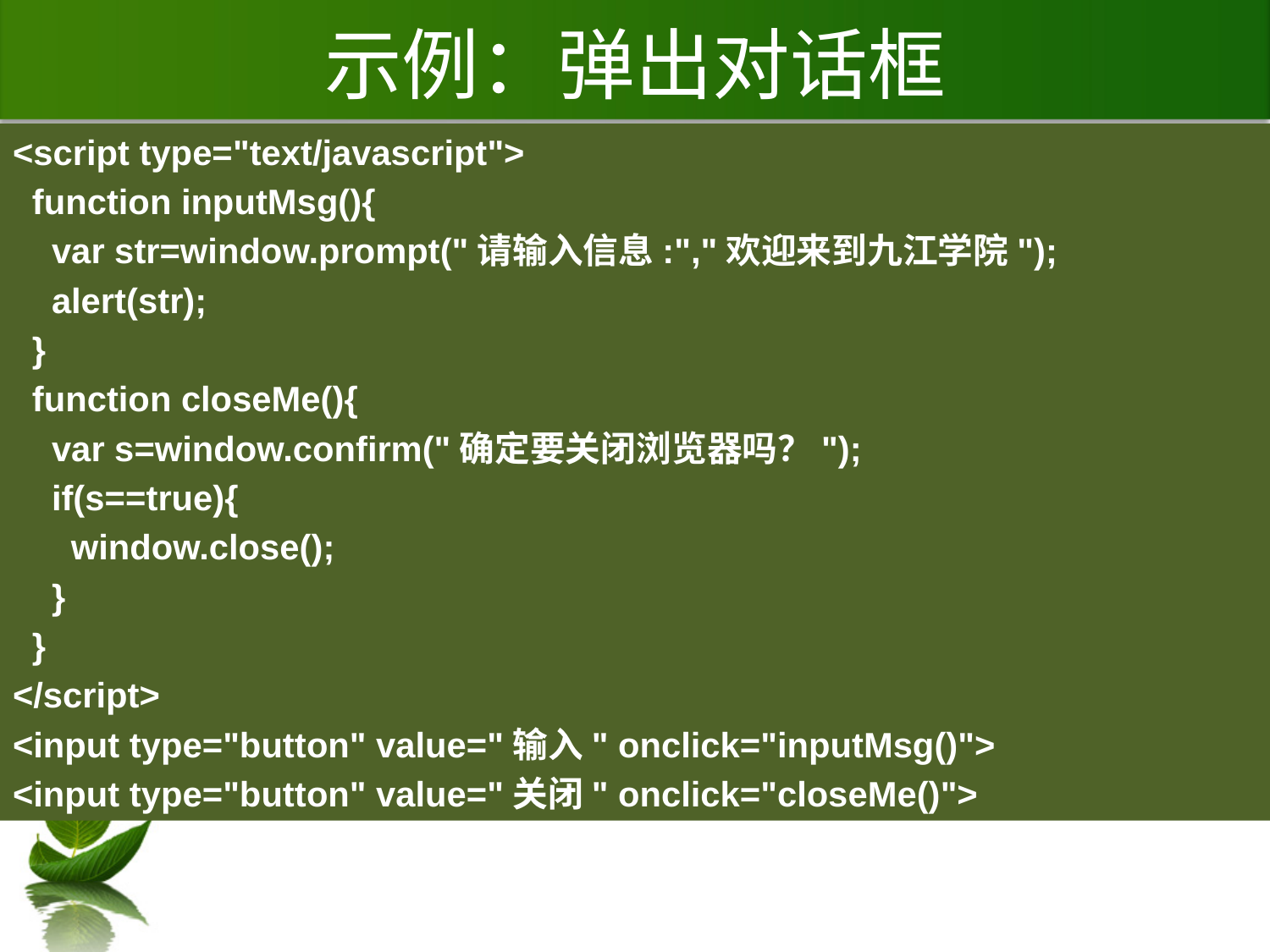

# 示例：弹出对话框
<script type="text/javascript">
  function inputMsg(){
    var str=window.prompt("请输入信息:","欢迎来到九江学院");
    alert(str);
  }
  function closeMe(){
    var s=window.confirm("确定要关闭浏览器吗？");
    if(s==true){
      window.close();
    }
  }
</script>
<input type="button" value="输入" onclick="inputMsg()">
<input type="button" value="关闭" onclick="closeMe()">